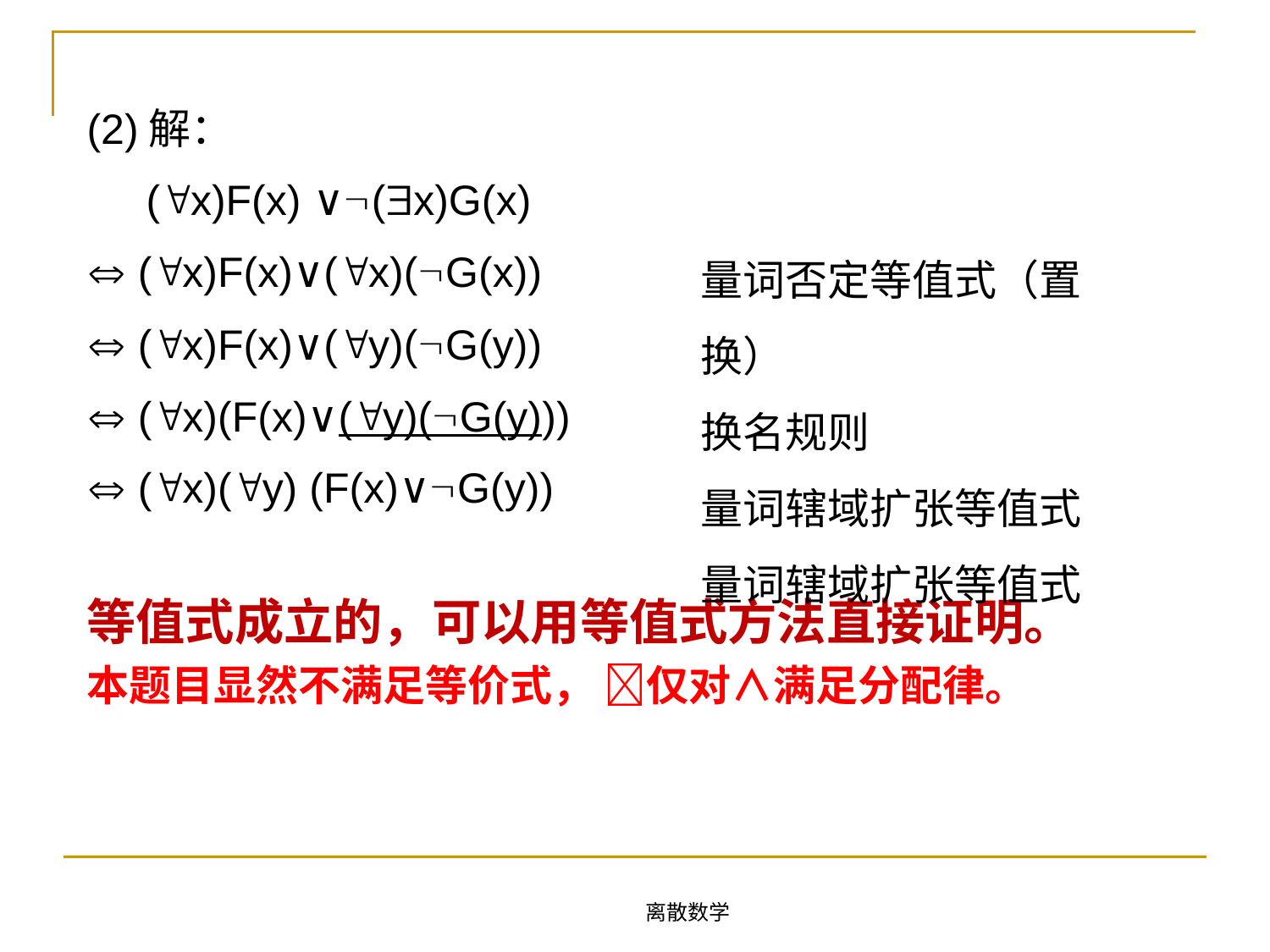

(2)解：
     (∀x)F(x) ∨¬(∃x)G(x)
⇔ (∀x)F(x)∨(∀x)(¬G(x))
⇔ (∀x)F(x)∨(∀y)(¬G(y))
⇔ (∀x)(F(x)∨(∀y)(¬G(y)))
⇔ (∀x)(∀y) (F(x)∨¬G(y))

等值式成立的，可以用等值式方法直接证明。
本题目显然不满足等价式， ∀仅对∧满足分配律。

量词否定等值式（置换）
换名规则
量词辖域扩张等值式
量词辖域扩张等值式

离散数学
12